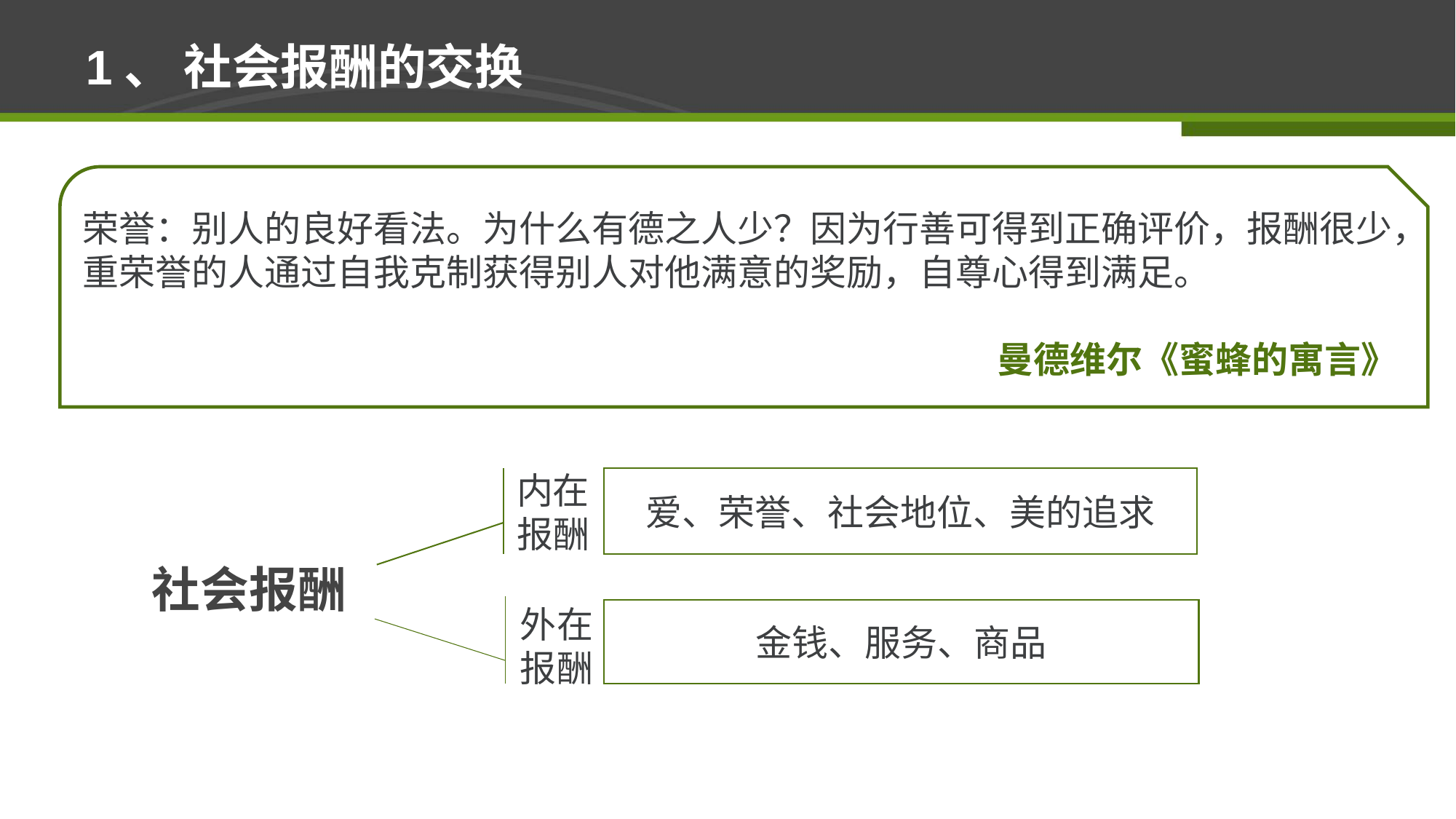

# 1、 社会报酬的交换
荣誉：别人的良好看法。为什么有德之人少？因为行善可得到正确评价，报酬很少，重荣誉的人通过自我克制获得别人对他满意的奖励，自尊心得到满足。

曼德维尔《蜜蜂的寓言》
内在
报酬
爱、荣誉、社会地位、美的追求
社会报酬
外在
报酬
金钱、服务、商品